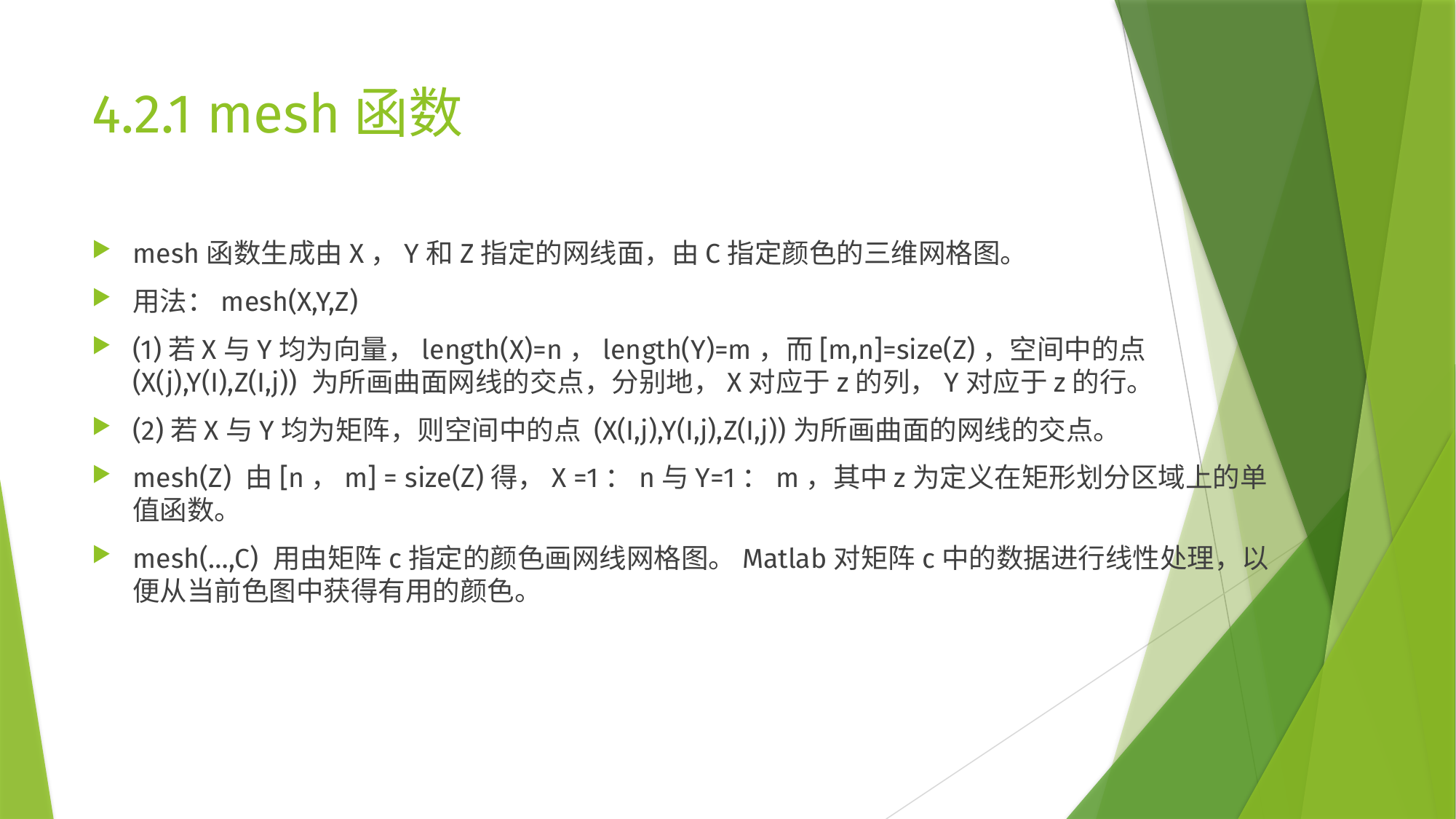

# 4.2.1 mesh函数
mesh函数生成由X，Y和Z指定的网线面，由C指定颜色的三维网格图。
用法：mesh(X,Y,Z)
(1)若X与Y均为向量，length(X)=n，length(Y)=m，而[m,n]=size(Z)，空间中的点 (X(j),Y(I),Z(I,j)) 为所画曲面网线的交点，分别地，X对应于z的列，Y对应于z的行。
(2)若X与Y均为矩阵，则空间中的点 (X(I,j),Y(I,j),Z(I,j))为所画曲面的网线的交点。
mesh(Z) 由[n，m] = size(Z)得，X =1：n与Y=1：m，其中z为定义在矩形划分区域上的单值函数。
mesh(…,C) 用由矩阵c指定的颜色画网线网格图。Matlab对矩阵c中的数据进行线性处理，以便从当前色图中获得有用的颜色。